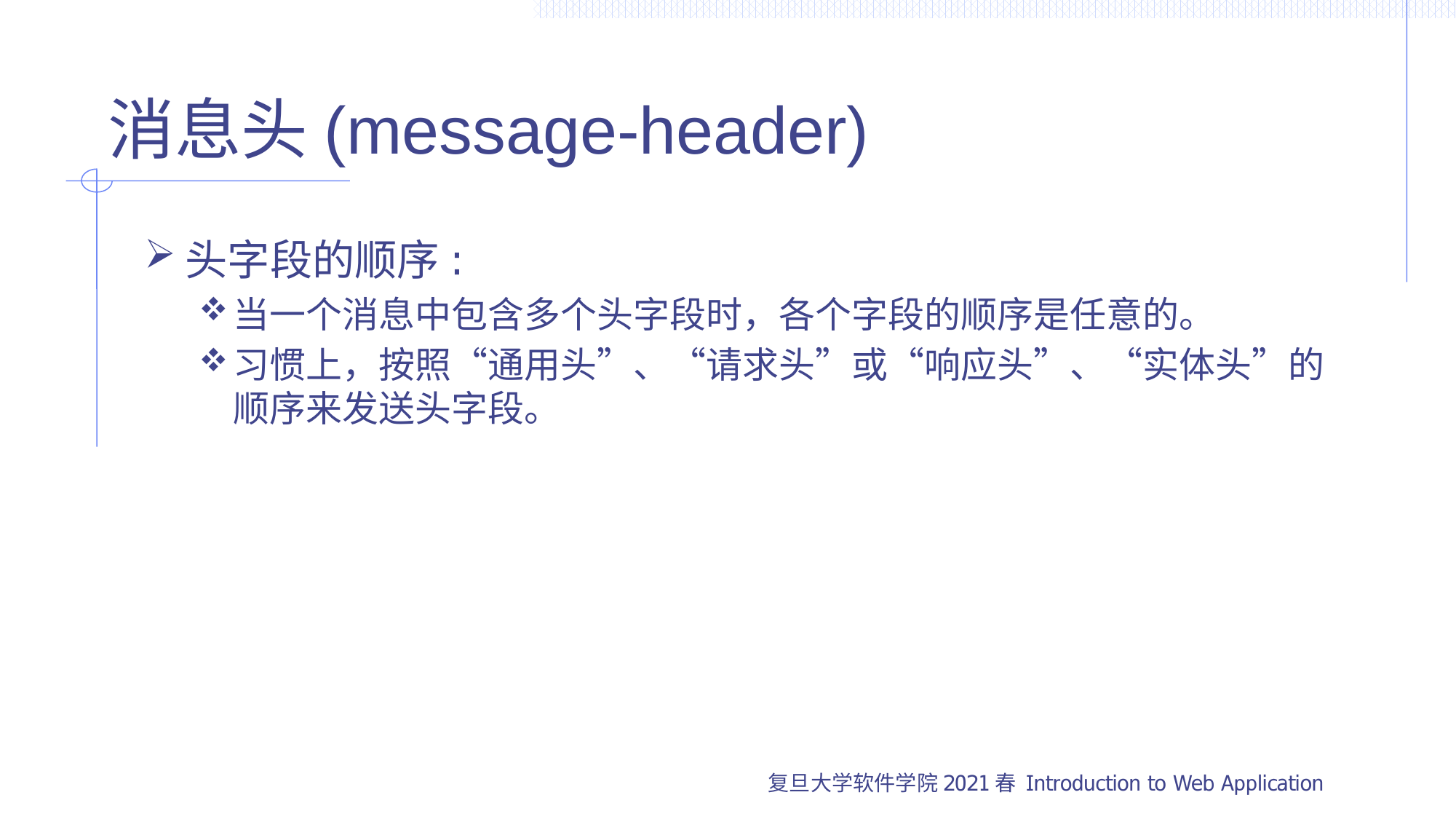

# 消息头(message-header)
头字段的顺序:
当一个消息中包含多个头字段时，各个字段的顺序是任意的。
习惯上，按照“通用头”、“请求头”或“响应头”、“实体头”的顺序来发送头字段。